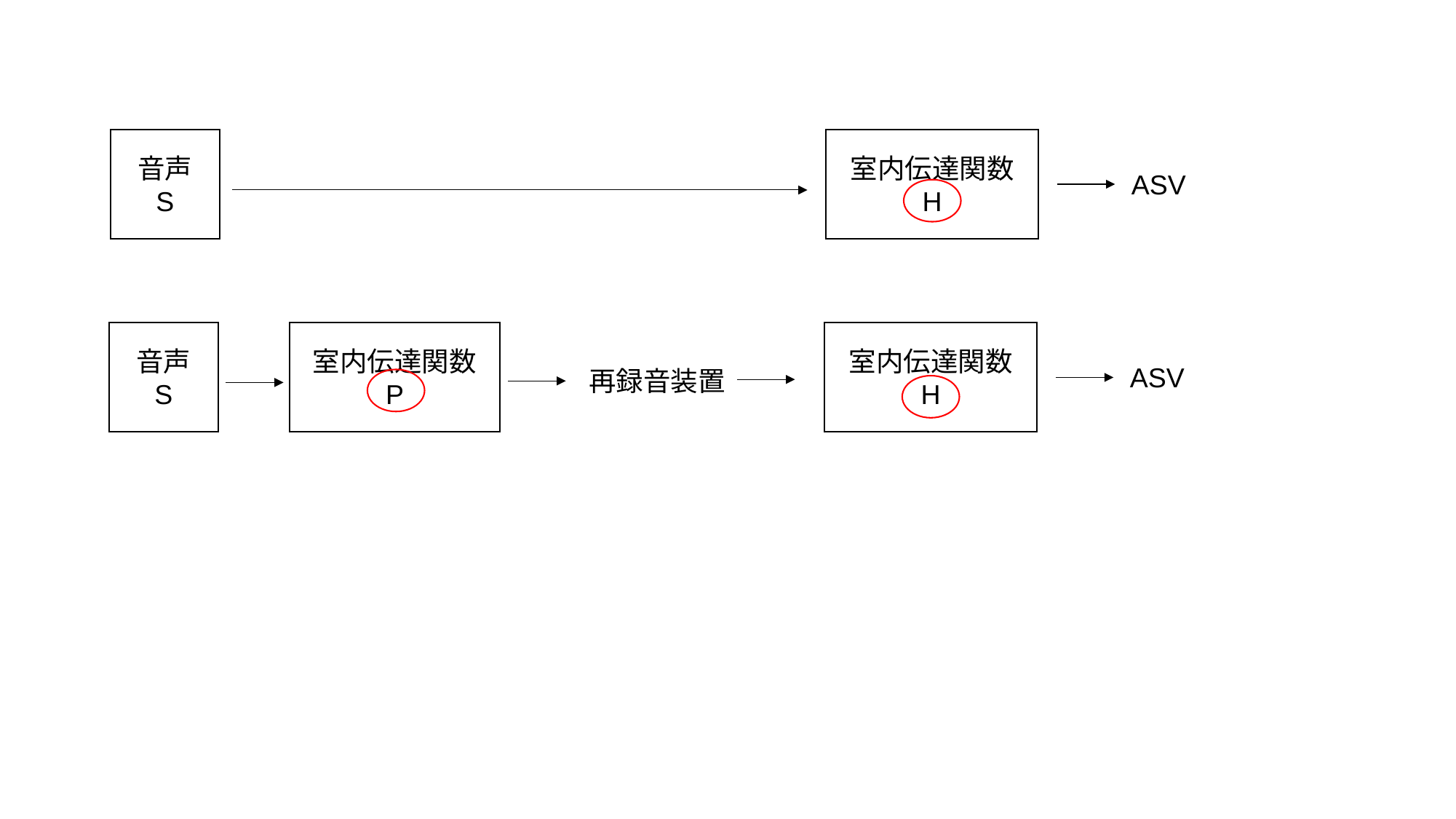

音声
S
室内伝達関数
H
ASV

音声
S
室内伝達関数
P
室内伝達関数
H
ASV

再録音装置